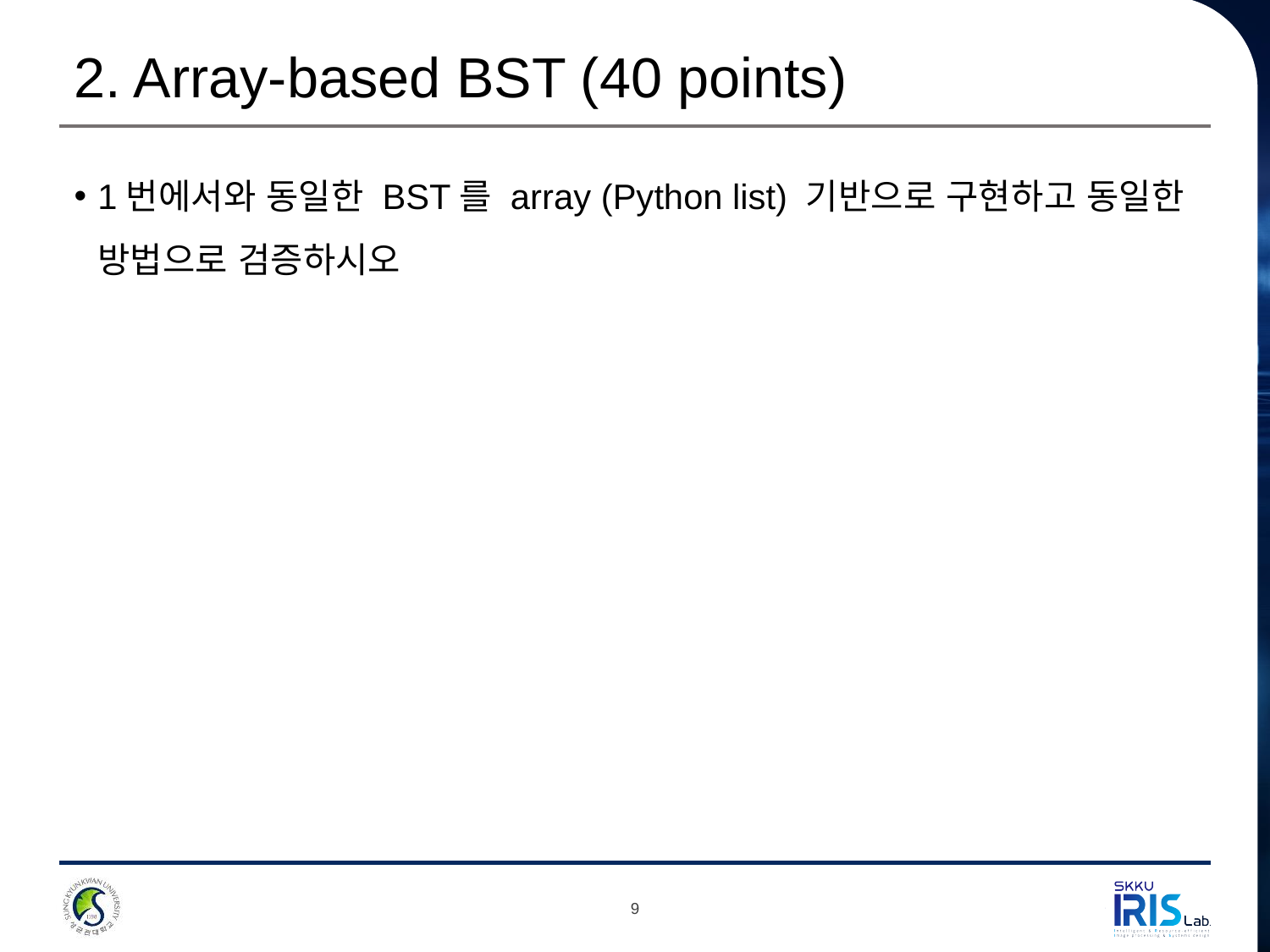

# 2. Array-based BST (40 points)
1번에서와 동일한 BST를 array (Python list) 기반으로 구현하고 동일한 방법으로 검증하시오
9